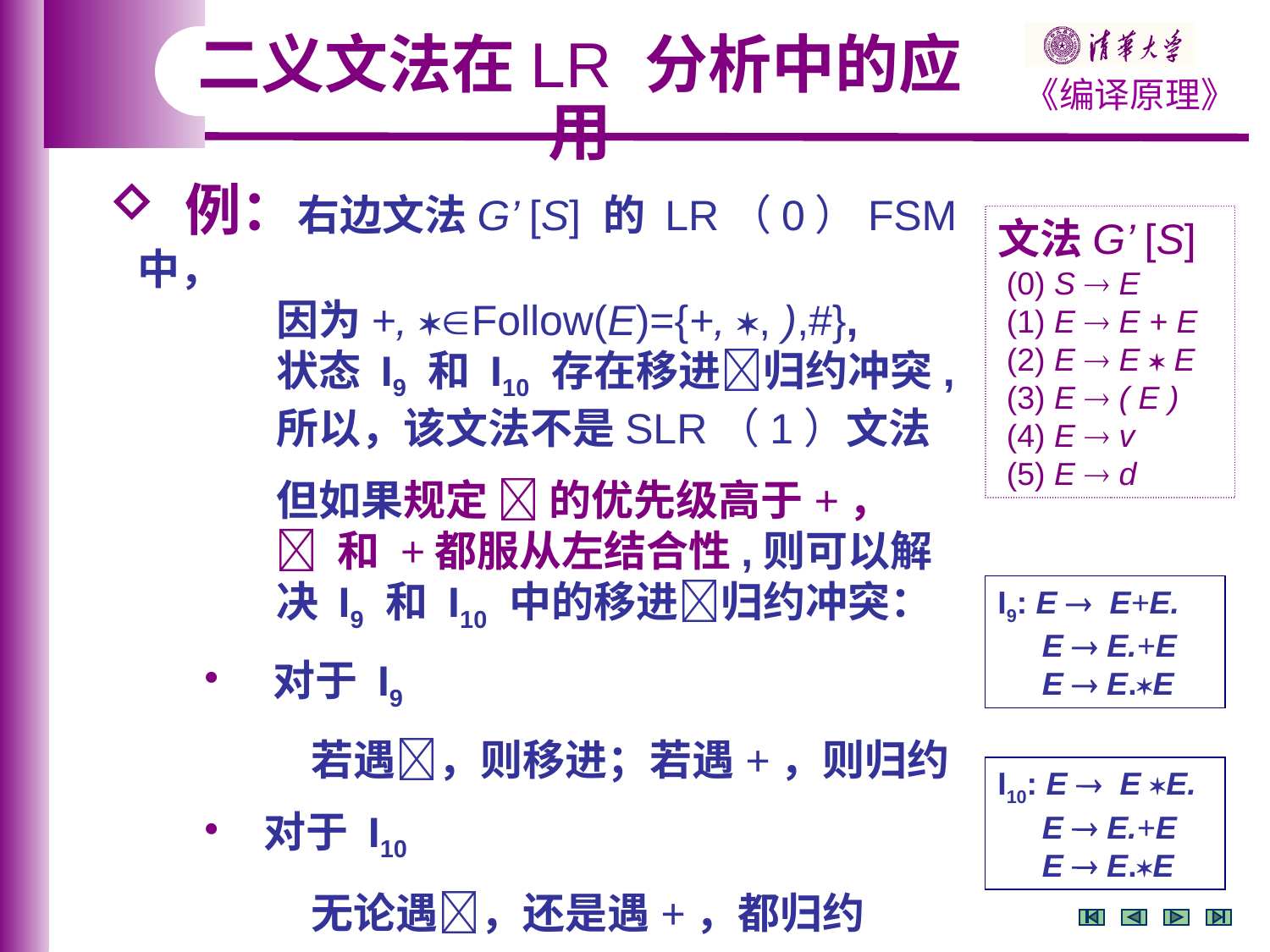

二义文法在LR 分析中的应用
 例：右边文法G’ [S] 的 LR（0）FSM 中，
          因为+, ∗∈Follow(E)={+, ∗, ),#},
          状态 I9 和 I10 存在移进−归约冲突,
          所以，该文法不是SLR（1）文法

          但如果规定 ∗ 的优先级高于+，
           ∗ 和 +都服从左结合性,则可以解
          决 I9 和 I10 中的移进−归约冲突：

   对于 I9

       若遇∗，则移进；若遇+，则归约

  对于 I10

       无论遇∗，还是遇+，都归约
文法G’ [S]
 (0) S → E
 (1) E → E + E
 (2) E → E ∗ E
 (3) E → ( E )
 (4) E → v
 (5) E → d
I9: E →  E+E.
     E → E.+E
     E → E.∗E
I10: E →  E ∗E.
     E → E.+E
     E → E.∗E